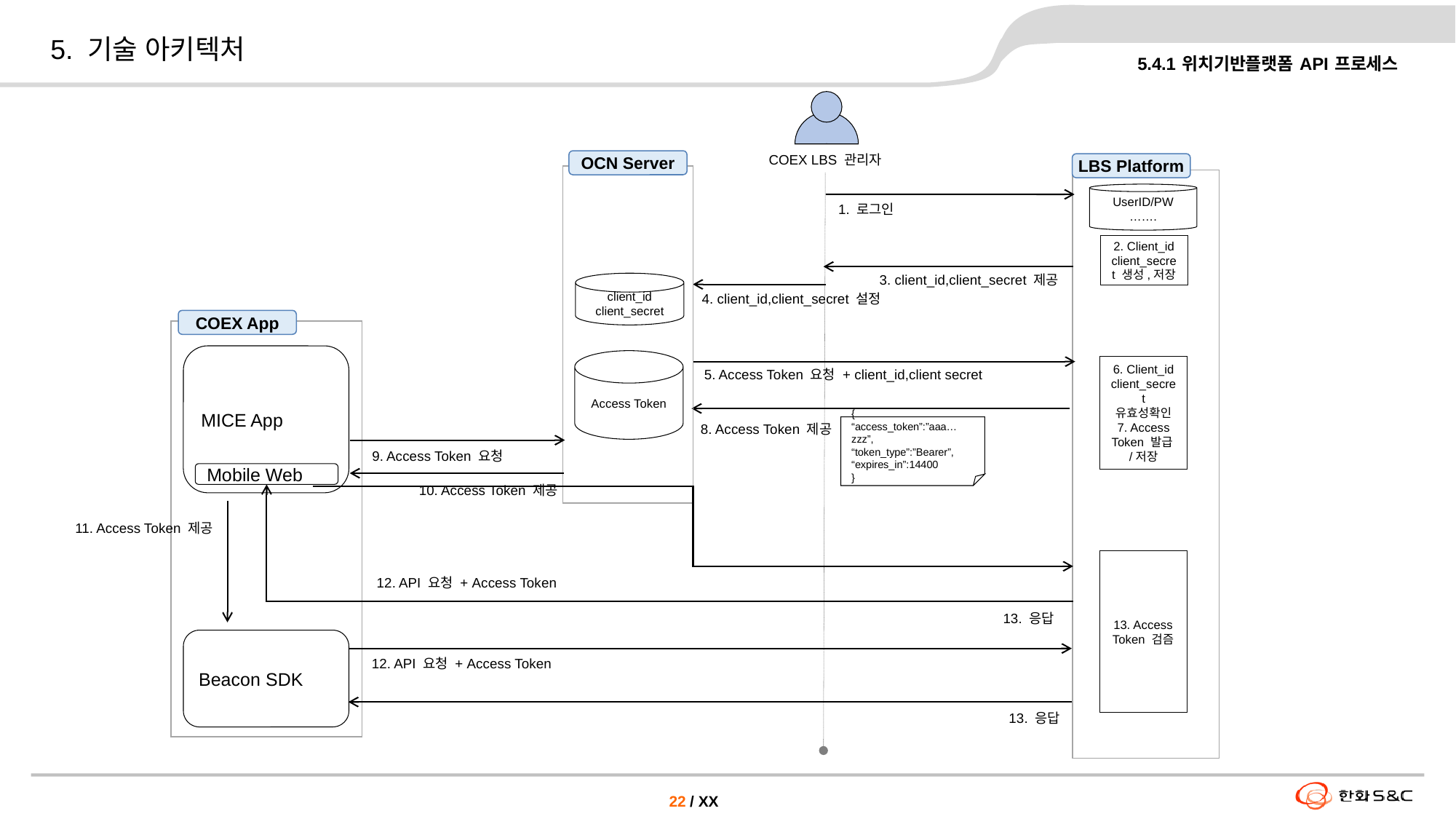

# 5. 기술 아키텍처
5.4.1 위치기반플랫폼 API 프로세스

COEX LBS 관리자
OCN Server
LBS Platform

UserID/PW
…….
1. 로그인
2. Client_id
client_secret 생성,저장
3. client_id,client_secret 제공
client_id
client_secret
4. client_id,client_secret 설정
COEX App

MICE App
Access Token
6. Client_id
client_secret 유효성확인
7. Access Token 발급/저장
5. Access Token 요청 + client_id,client secret
8. Access Token 제공
{
“access_token”:”aaa…zzz”,
“token_type”:”Bearer”,
“expires_in”:14400
}
9. Access Token 요청
Mobile Web
10. Access Token 제공
11. Access Token 제공
13. Access Token 검즘
12. API 요청 + Access Token
13. 응답
Beacon SDK
12. API 요청 + Access Token
13. 응답